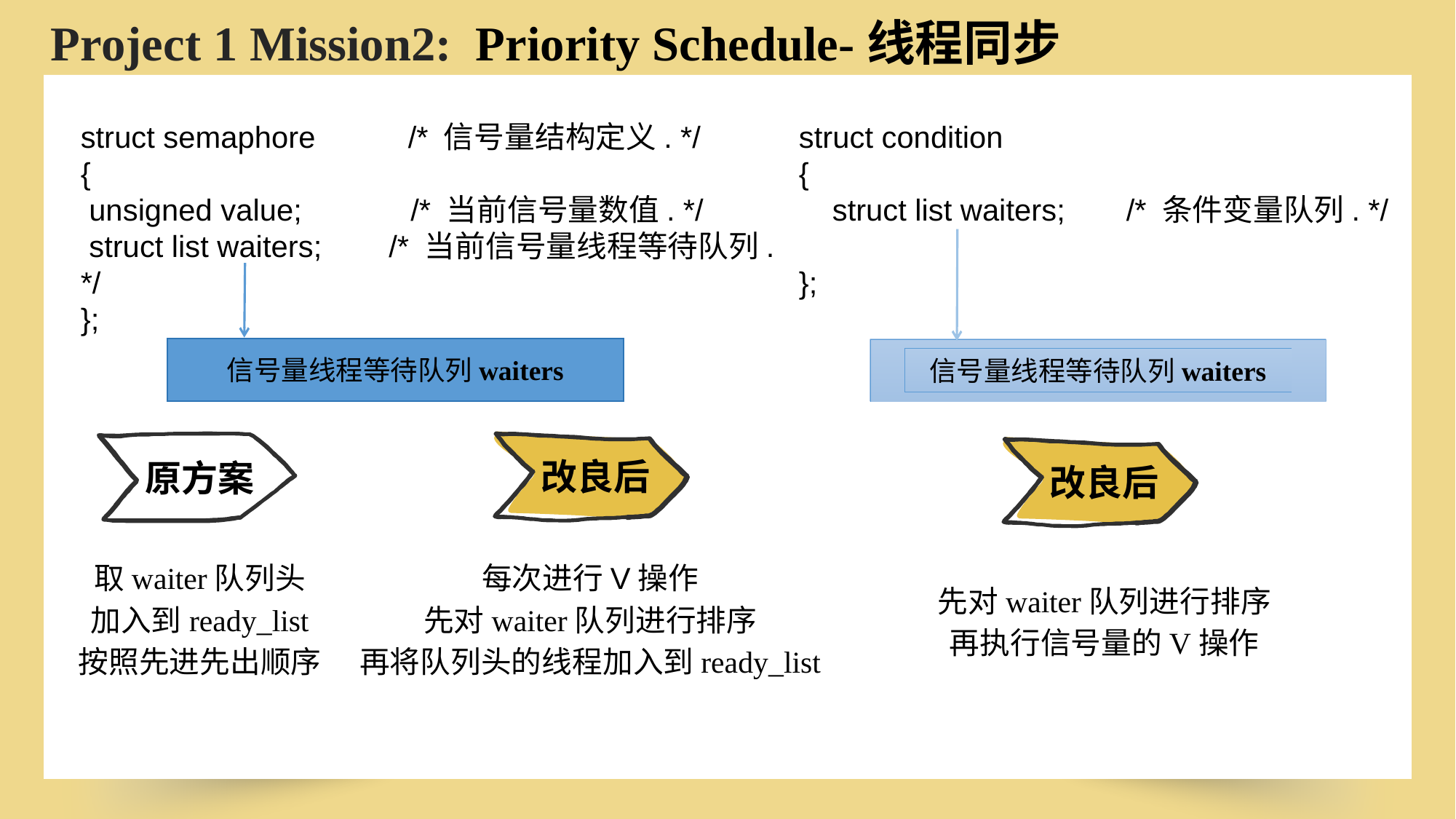

Project 1 Mission2:  Priority Schedule-线程同步

struct semaphore 	/* 信号量结构定义. */
{
 unsigned value;             /* 当前信号量数值. */
 struct list waiters;        /* 当前信号量线程等待队列. */
};
struct condition
{
    struct list waiters; 	/* 条件变量队列. */
};

信号量线程等待队列waiters

信号量线程等待队列waiters

原方案

取waiter队列头
加入到ready_list
按照先进先出顺序

改良后

每次进行V操作
先对waiter队列进行排序
再将队列头的线程加入到ready_list

改良后

先对waiter队列进行排序
再执行信号量的V操作